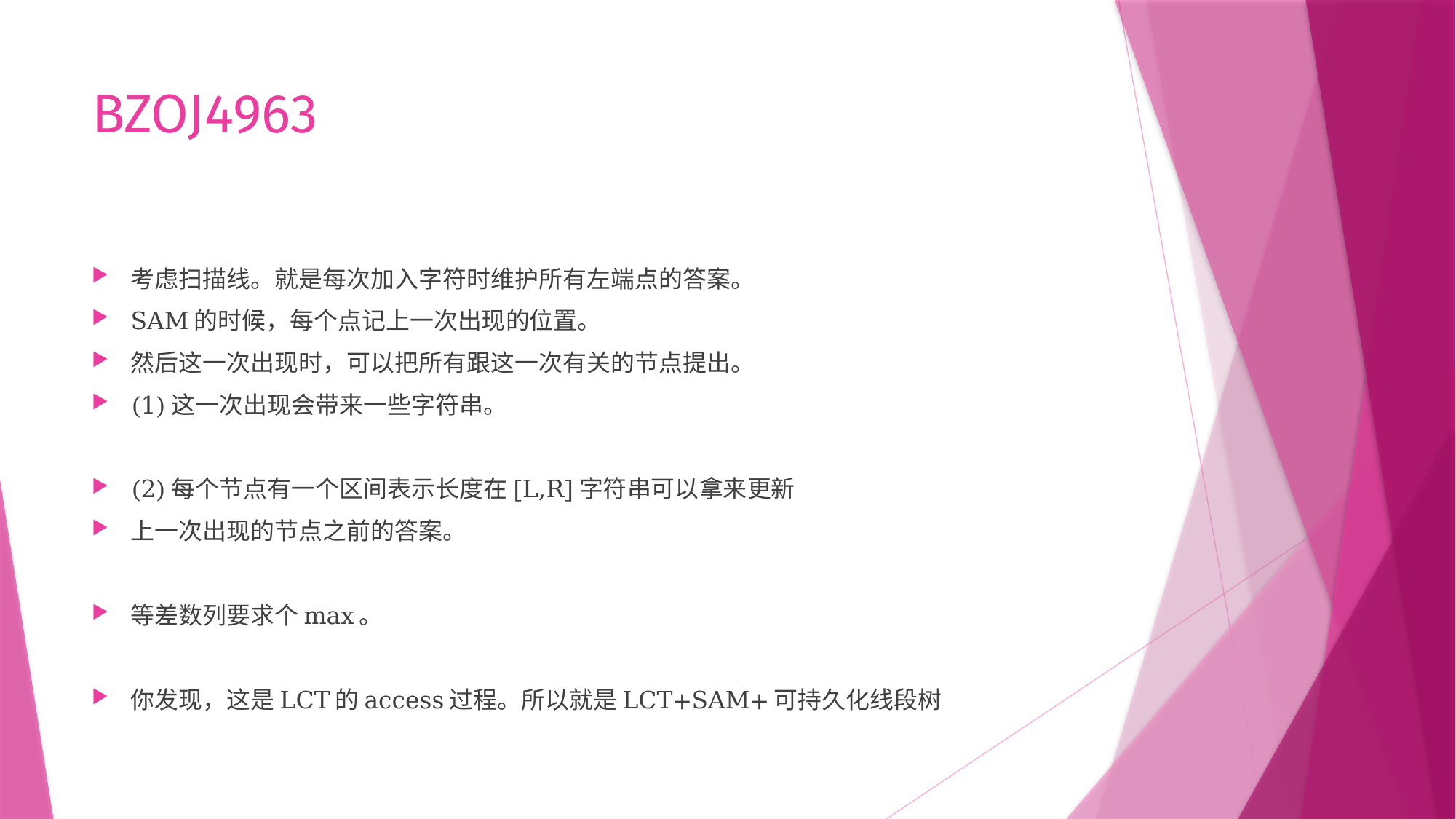

# BZOJ4963
考虑扫描线。就是每次加入字符时维护所有左端点的答案。
SAM的时候，每个点记上一次出现的位置。
然后这一次出现时，可以把所有跟这一次有关的节点提出。
(1)这一次出现会带来一些字符串。

(2)每个节点有一个区间表示长度在[L,R]字符串可以拿来更新
上一次出现的节点之前的答案。

等差数列要求个max。

你发现，这是LCT的access过程。所以就是LCT+SAM+可持久化线段树